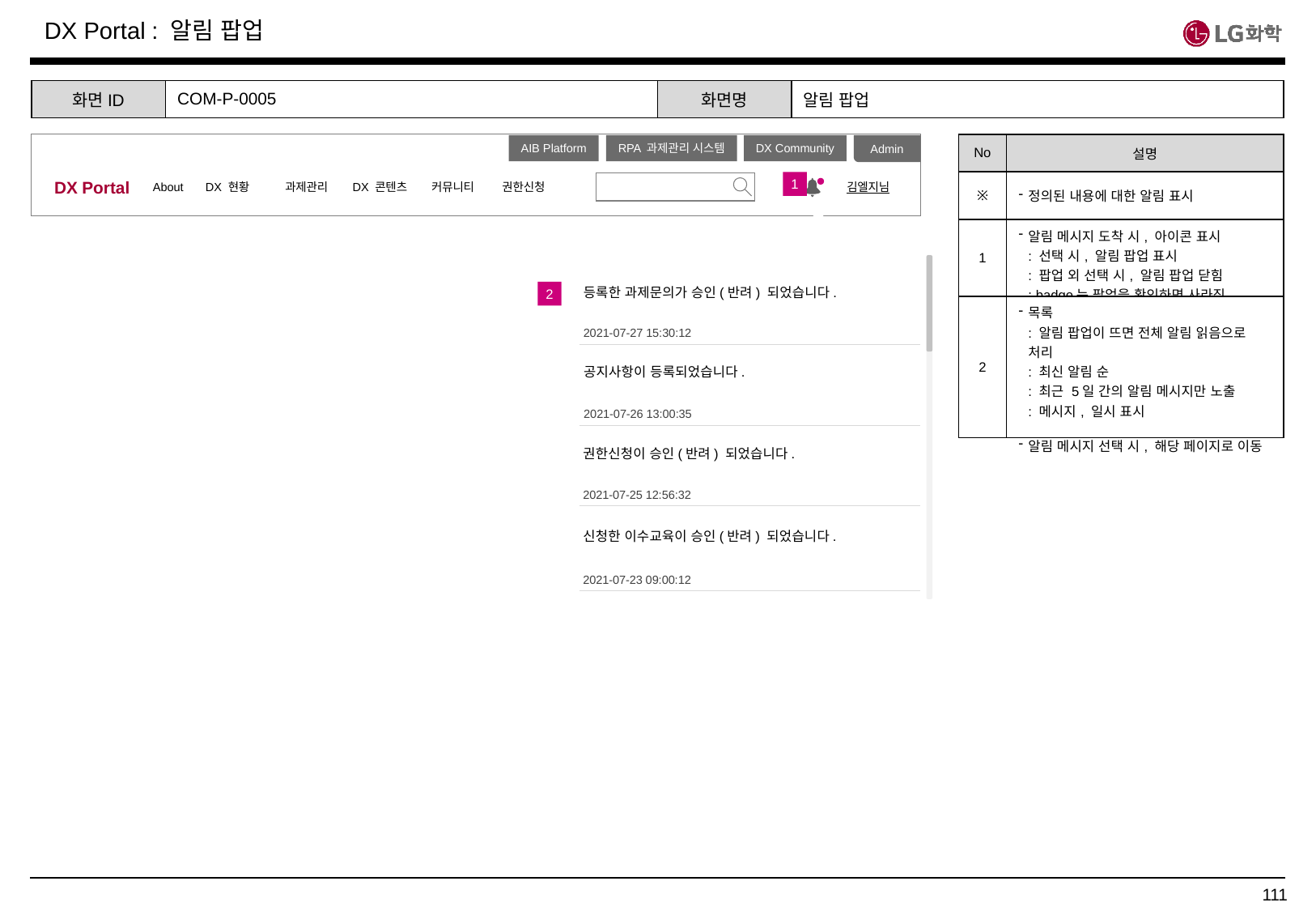

: 알림 팝업
| 화면ID | COM-P-0005 | 화면명 | 알림 팝업 |
| --- | --- | --- | --- |

| No | 설명 |
| --- | --- |
| ※ | 정의된 내용에 대한 알림 표시 |
| 1 | 알림 메시지 도착 시, 아이콘 표시 : 선택 시, 알림 팝업 표시 : 팝업 외 선택 시, 알림 팝업 닫힘 : badge는 팝업을 확인하면 사라짐 |
| 2 | 목록 : 알림 팝업이 뜨면 전체 알림 읽음으로 처리 : 최신 알림 순 : 최근 5일 간의 알림 메시지만 노출 : 메시지, 일시 표시 알림 메시지 선택 시, 해당 페이지로 이동 |

Admin
DX Portal

About
DX 현황
과제관리
DX 콘텐츠
커뮤니티
권한신청
김엘지님

AIB Platform
RPA 과제관리 시스템
DX Community
1

등록한 과제문의가 승인(반려) 되었습니다.
2021-07-27 15:30:12
2
공지사항이 등록되었습니다.
2021-07-26 13:00:35
권한신청이 승인(반려) 되었습니다.
2021-07-25 12:56:32
신청한 이수교육이 승인(반려) 되었습니다.
2021-07-23 09:00:12